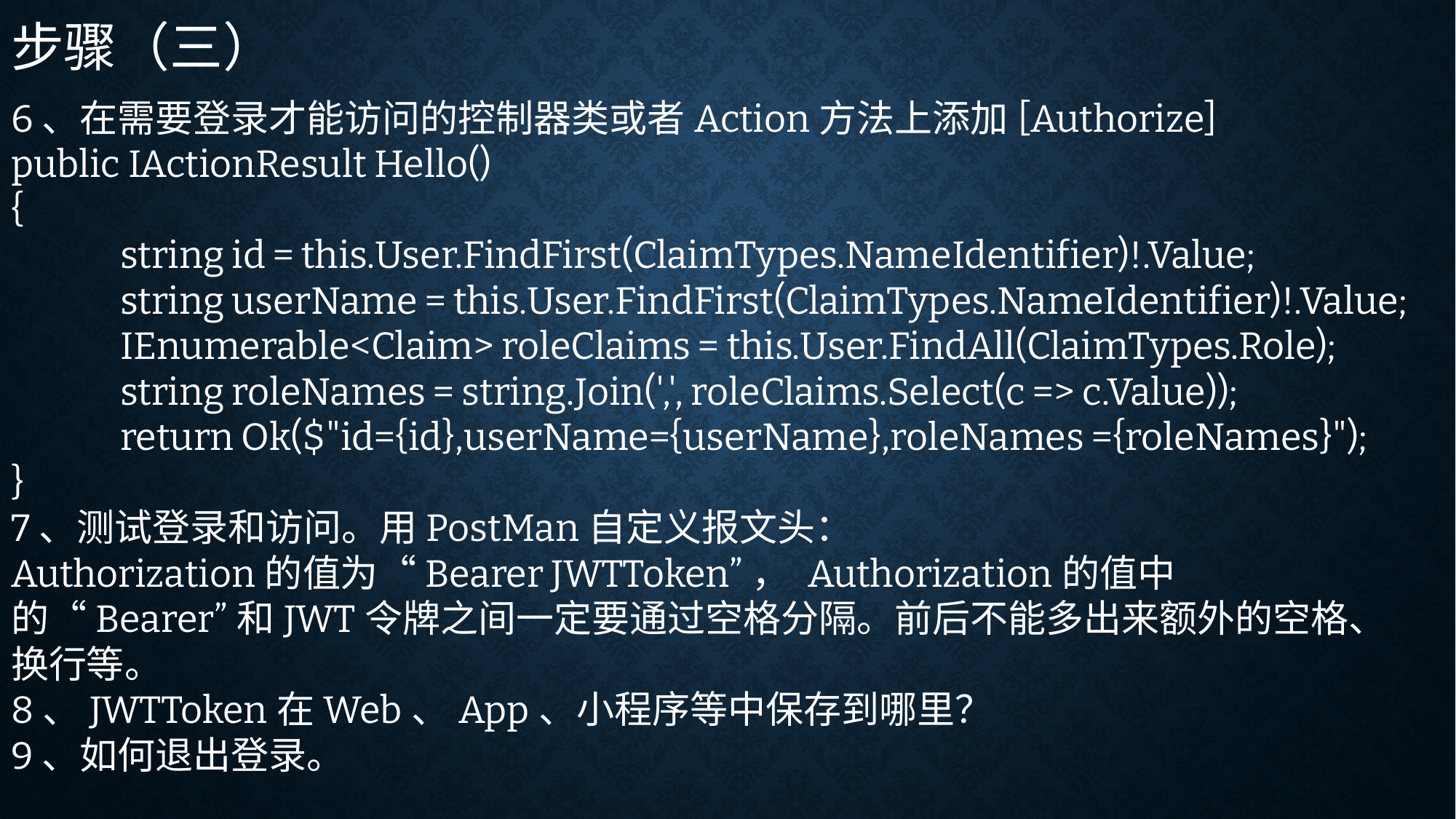

步骤（三）
6、在需要登录才能访问的控制器类或者Action方法上添加[Authorize]
public IActionResult Hello()
{
	string id = this.User.FindFirst(ClaimTypes.NameIdentifier)!.Value;
	string userName = this.User.FindFirst(ClaimTypes.NameIdentifier)!.Value;
	IEnumerable<Claim> roleClaims = this.User.FindAll(ClaimTypes.Role);
	string roleNames = string.Join(',', roleClaims.Select(c => c.Value));
	return Ok($"id={id},userName={userName},roleNames ={roleNames}");
}
7、测试登录和访问。用PostMan自定义报文头：
Authorization的值为“Bearer JWTToken”， Authorization的值中的“Bearer”和JWT令牌之间一定要通过空格分隔。前后不能多出来额外的空格、换行等。
8、JWTToken在Web、App、小程序等中保存到哪里？
9、如何退出登录。